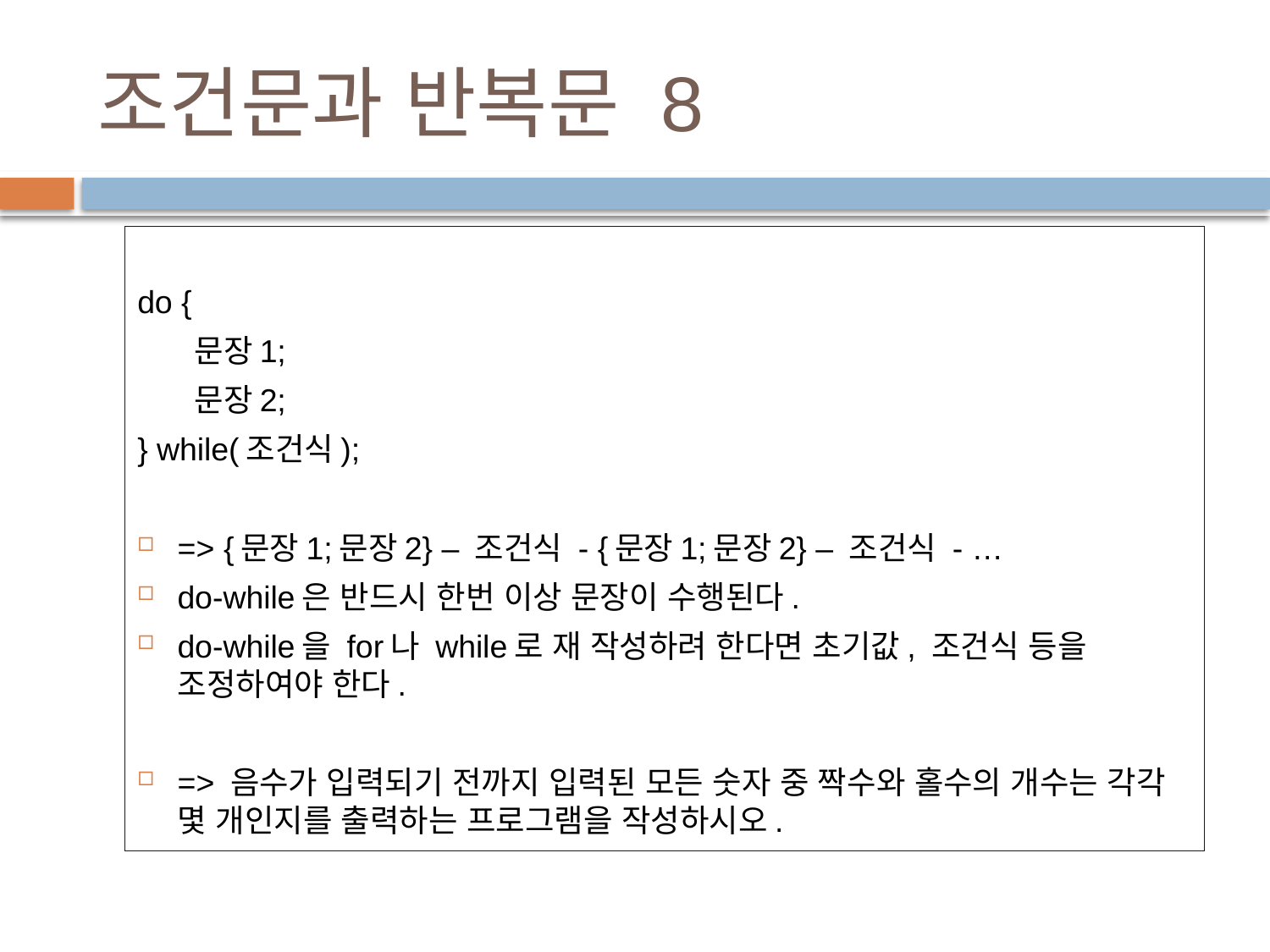

# 조건문과 반복문 8

do {
문장1;
문장2;
} while(조건식);

=> {문장1;문장2} – 조건식 - {문장1;문장2} – 조건식 - …
do-while은 반드시 한번 이상 문장이 수행된다.
do-while을 for나 while로 재 작성하려 한다면 초기값, 조건식 등을 조정하여야 한다.

=> 음수가 입력되기 전까지 입력된 모든 숫자 중 짝수와 홀수의 개수는 각각 몇 개인지를 출력하는 프로그램을 작성하시오.